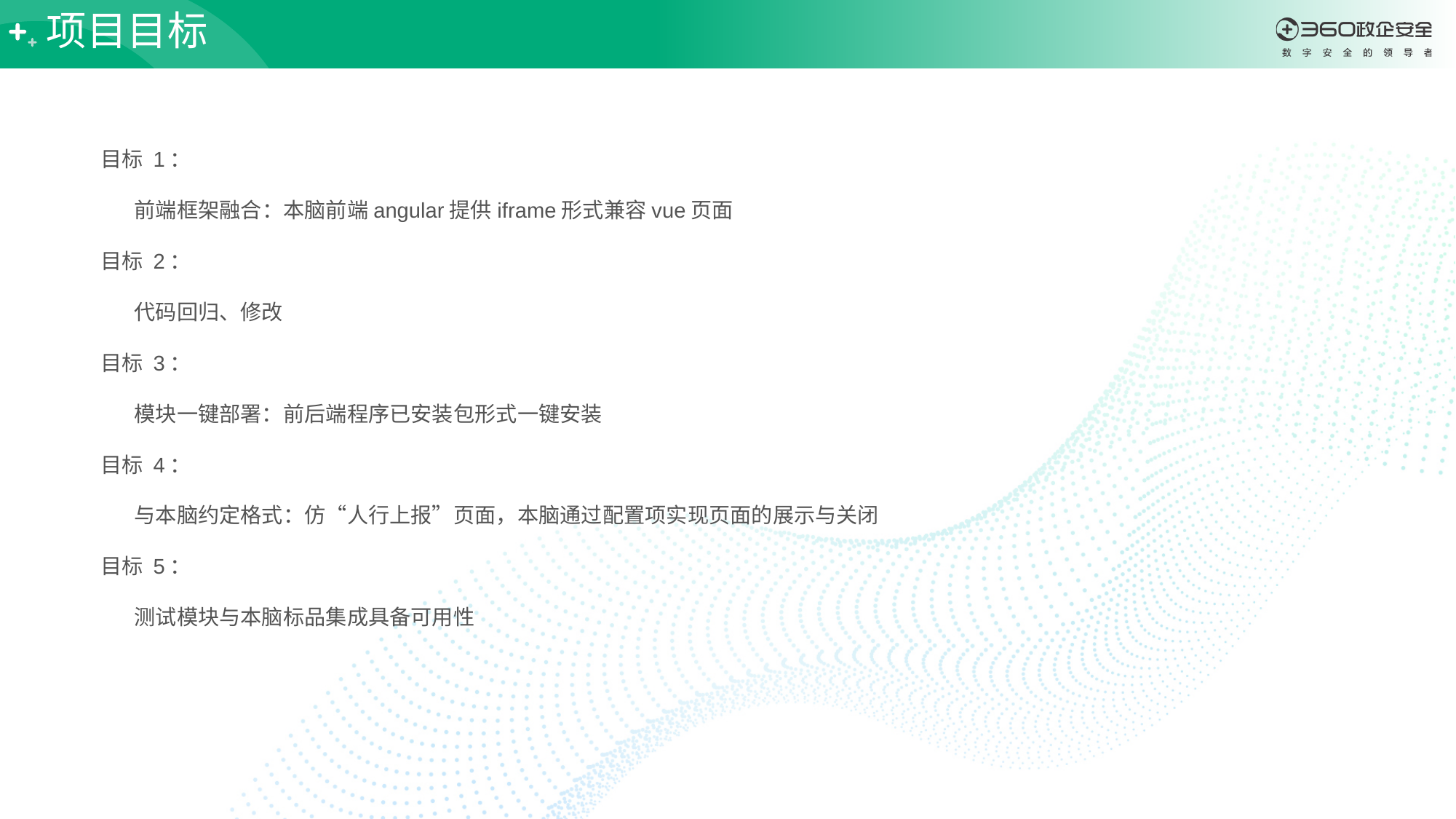

项目目标

目标 1：
      前端框架融合：本脑前端angular提供iframe形式兼容vue页面
目标 2：
      代码回归、修改
目标 3：
      模块一键部署：前后端程序已安装包形式一键安装
目标 4：
      与本脑约定格式：仿“人行上报”页面，本脑通过配置项实现页面的展示与关闭
目标 5：
      测试模块与本脑标品集成具备可用性